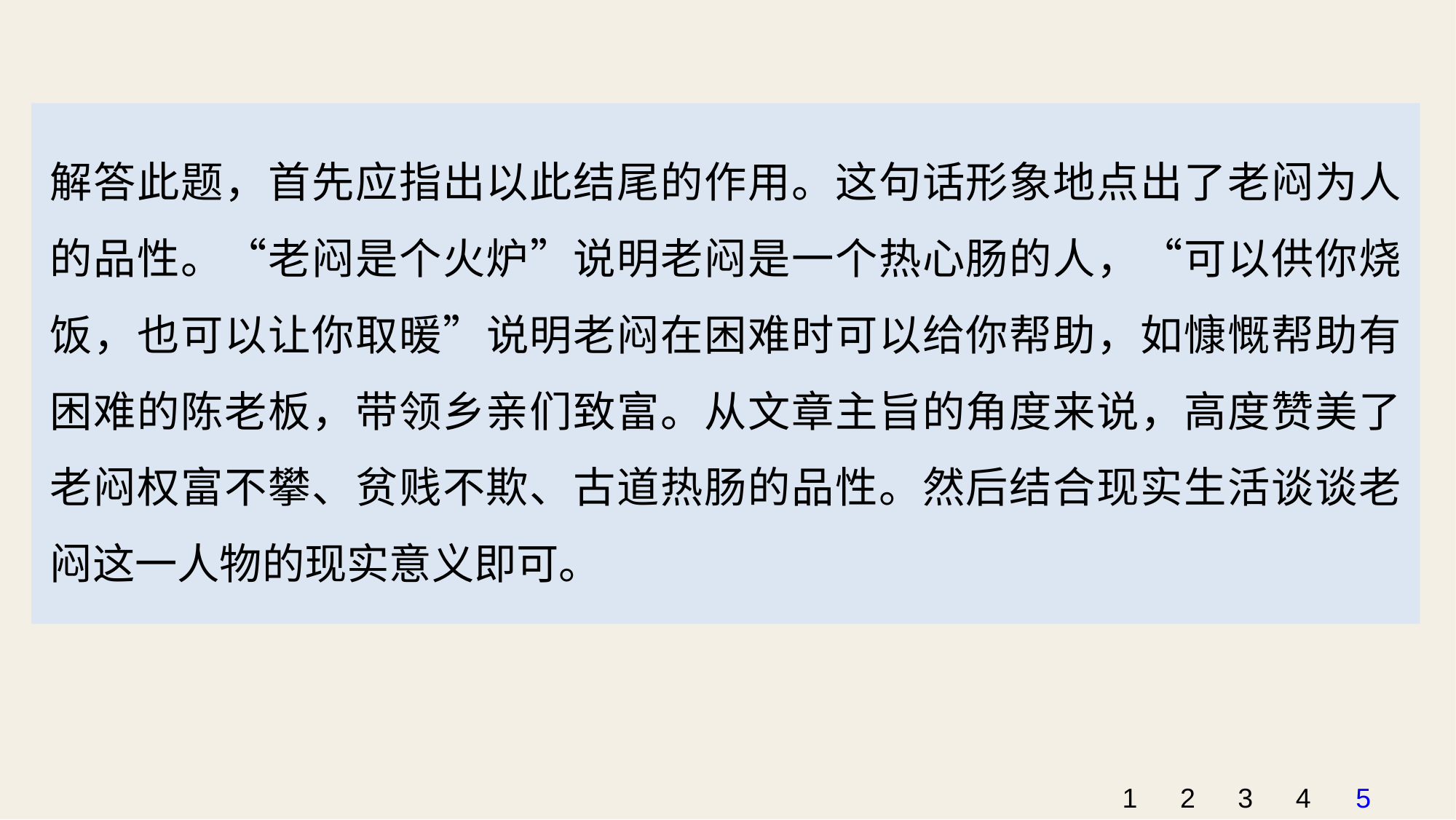

解答此题，首先应指出以此结尾的作用。这句话形象地点出了老闷为人的品性。“老闷是个火炉”说明老闷是一个热心肠的人，“可以供你烧饭，也可以让你取暖”说明老闷在困难时可以给你帮助，如慷慨帮助有困难的陈老板，带领乡亲们致富。从文章主旨的角度来说，高度赞美了老闷权富不攀、贫贱不欺、古道热肠的品性。然后结合现实生活谈谈老闷这一人物的现实意义即可。
1
2
3
4
5